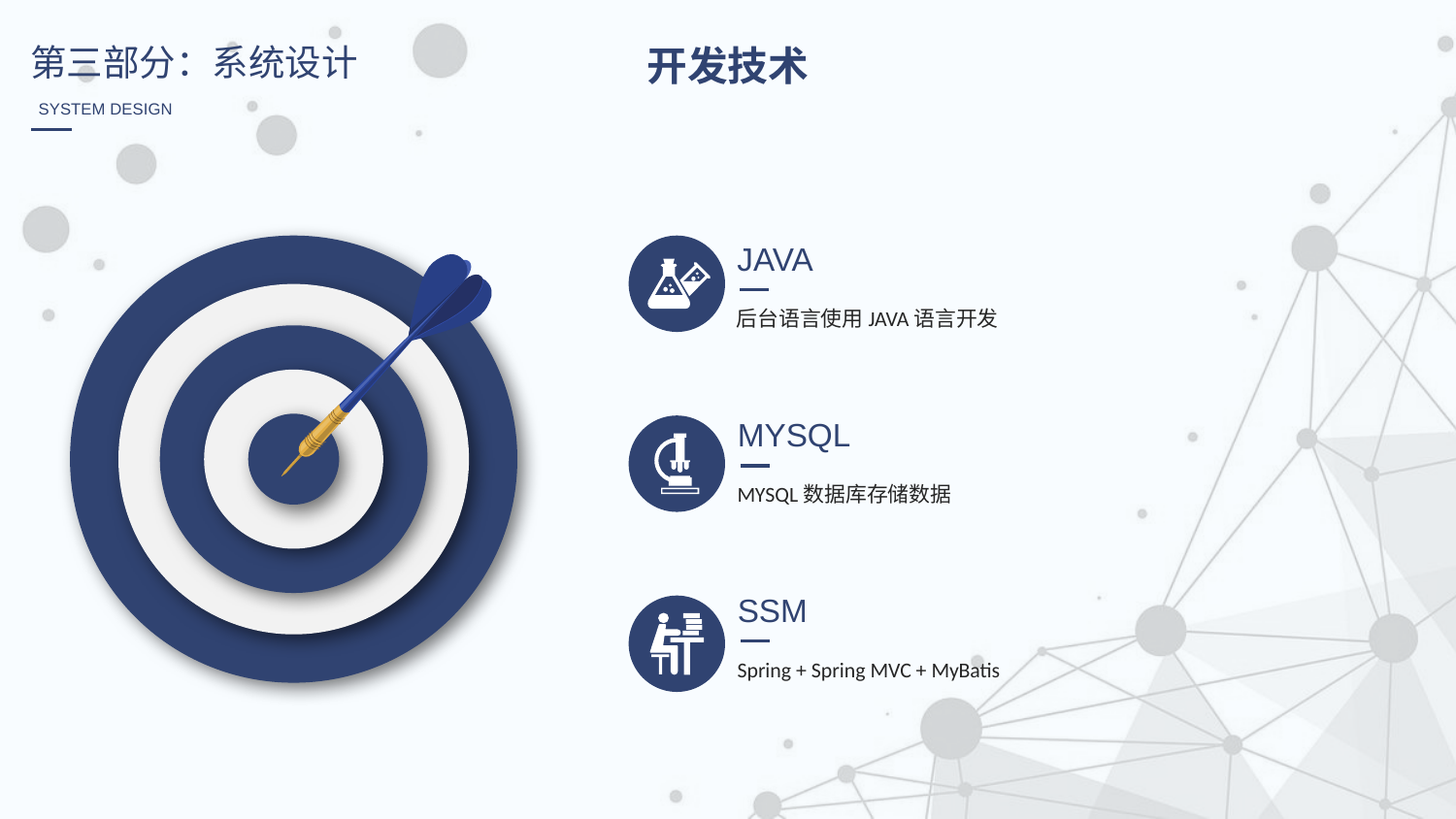

第三部分：系统设计
开发技术
SYSTEM DESIGN
JAVA
后台语言使用JAVA语言开发

MYSQL
MYSQL数据库存储数据

SSM
Spring + Spring MVC + MyBatis